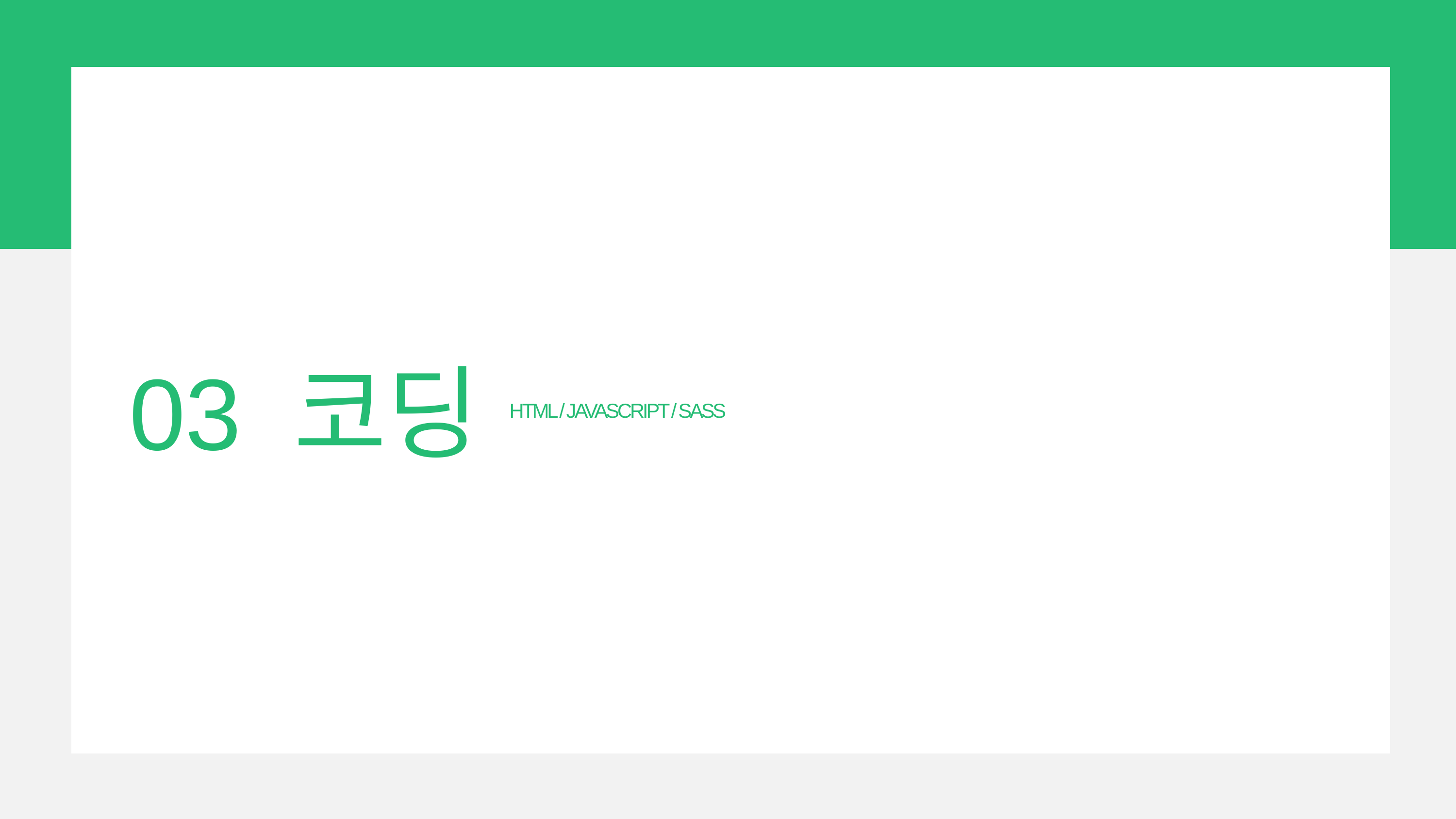

03 코딩
HTML / JAVASCRIPT / SASS